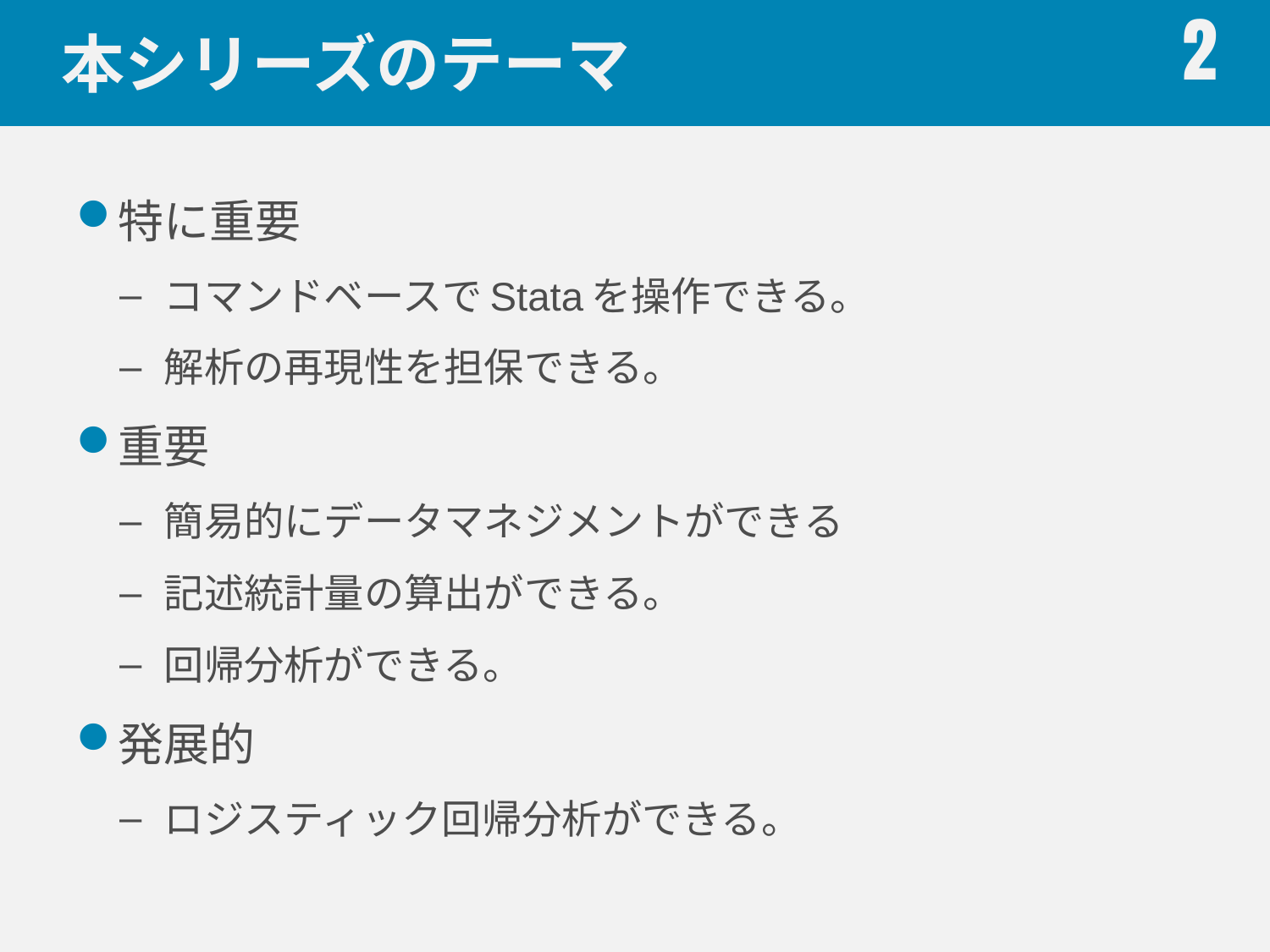

# 本シリーズのテーマ
 2
特に重要
コマンドベースでStataを操作できる。
解析の再現性を担保できる。
重要
簡易的にデータマネジメントができる
記述統計量の算出ができる。
回帰分析ができる。
発展的
ロジスティック回帰分析ができる。